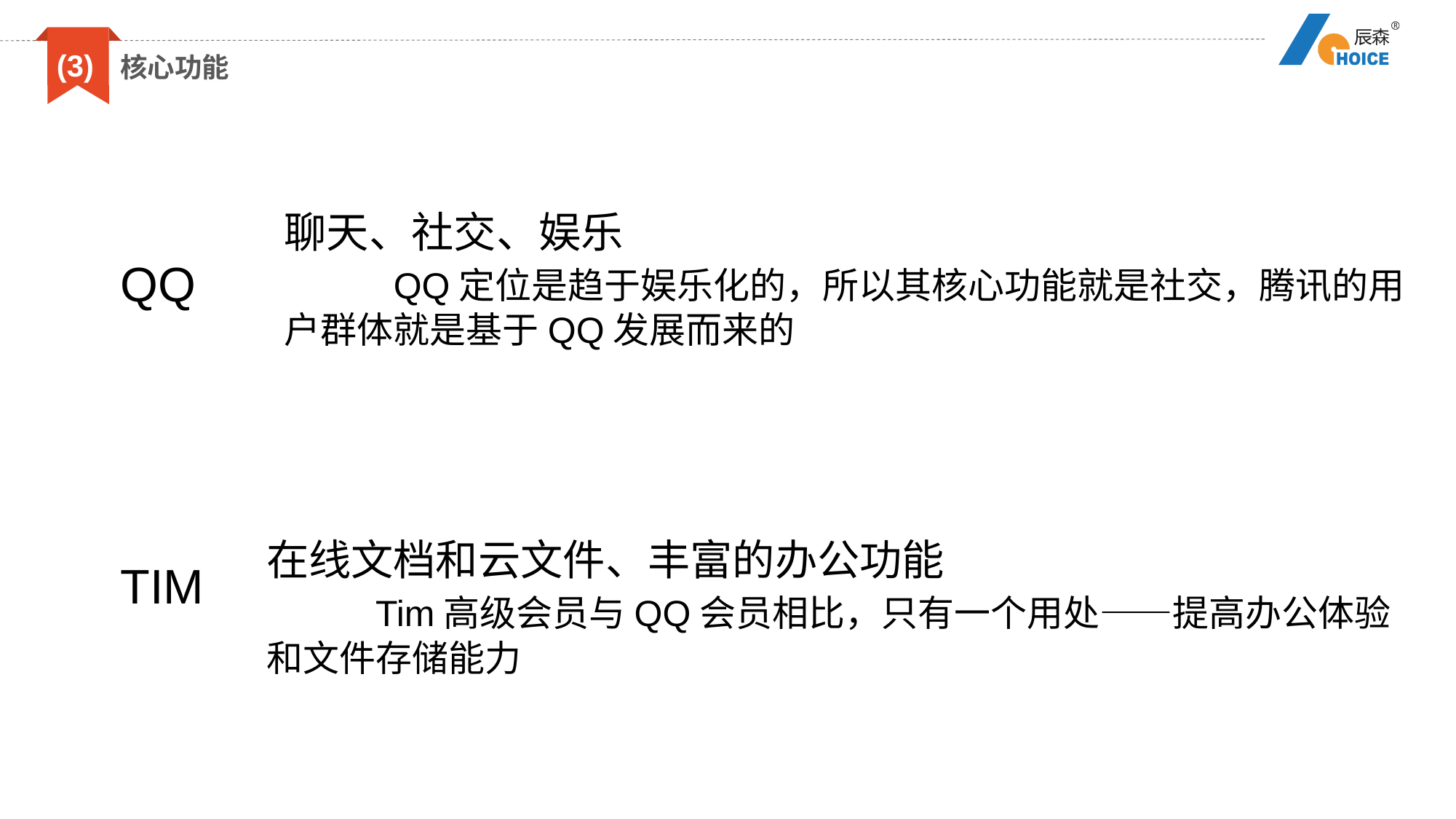

(3)
核心功能
聊天、社交、娱乐
	QQ定位是趋于娱乐化的，所以其核心功能就是社交，腾讯的用户群体就是基于QQ发展而来的
QQ
在线文档和云文件、丰富的办公功能
	Tim高级会员与QQ会员相比，只有一个用处——提高办公体验和文件存储能力
TIM